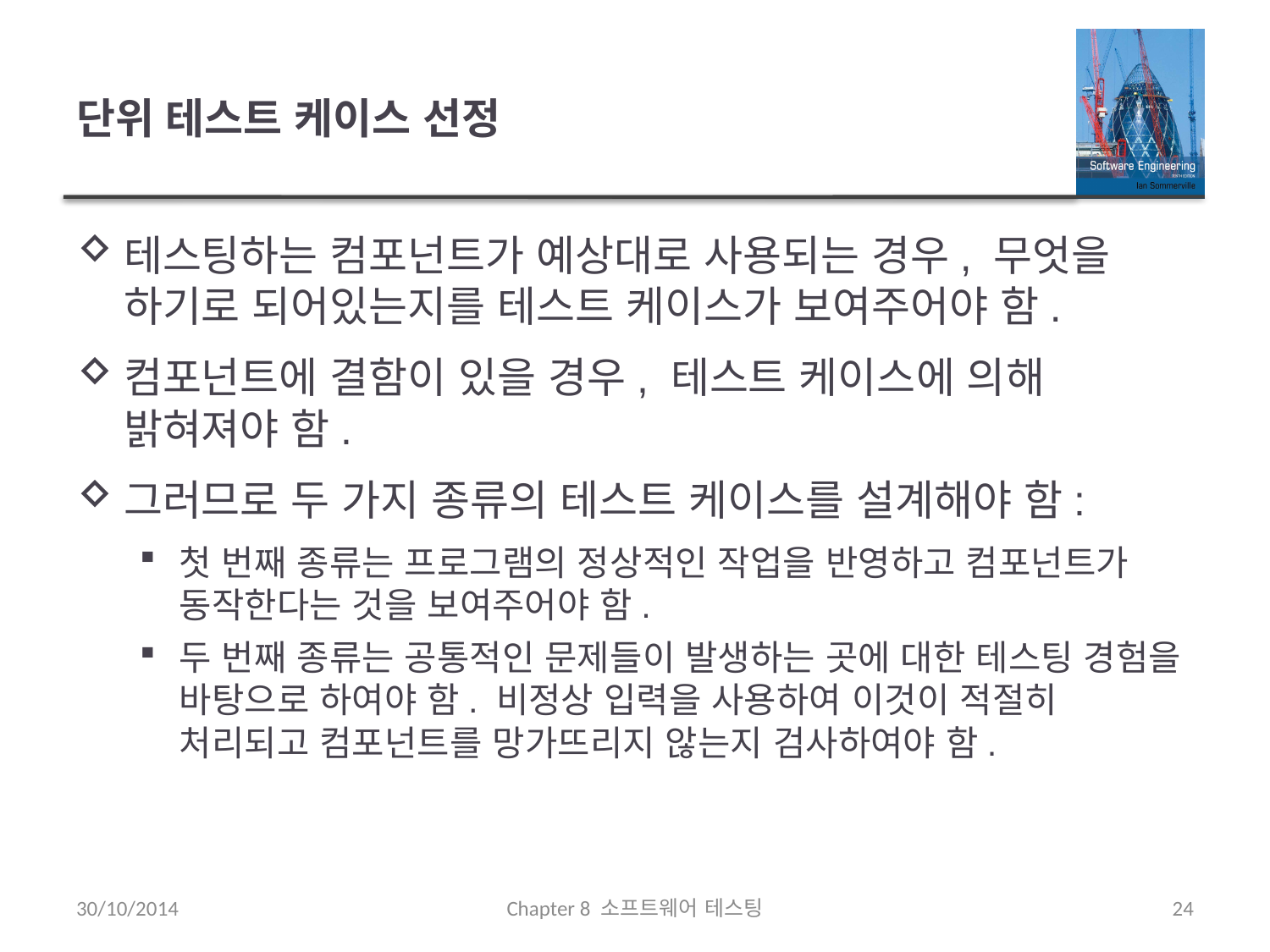

# 단위 테스트 케이스 선정
테스팅하는 컴포넌트가 예상대로 사용되는 경우, 무엇을 하기로 되어있는지를 테스트 케이스가 보여주어야 함.
컴포넌트에 결함이 있을 경우, 테스트 케이스에 의해 밝혀져야 함.
그러므로 두 가지 종류의 테스트 케이스를 설계해야 함:
첫 번째 종류는 프로그램의 정상적인 작업을 반영하고 컴포넌트가 동작한다는 것을 보여주어야 함.
두 번째 종류는 공통적인 문제들이 발생하는 곳에 대한 테스팅 경험을 바탕으로 하여야 함. 비정상 입력을 사용하여 이것이 적절히 처리되고 컴포넌트를 망가뜨리지 않는지 검사하여야 함.
30/10/2014
Chapter 8 소프트웨어 테스팅
24